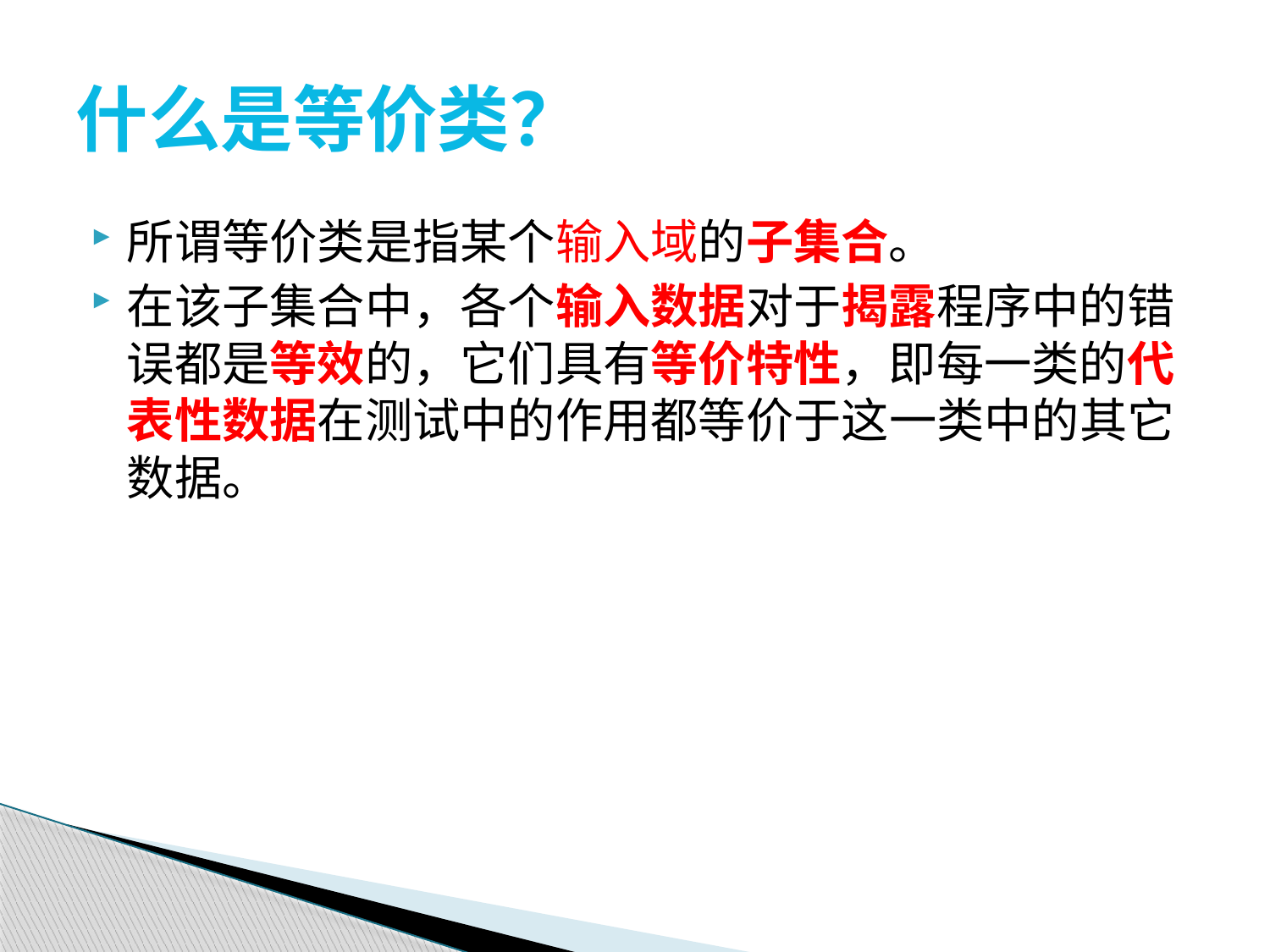

# 什么是等价类？
所谓等价类是指某个输入域的子集合。
在该子集合中，各个输入数据对于揭露程序中的错误都是等效的，它们具有等价特性，即每一类的代表性数据在测试中的作用都等价于这一类中的其它数据。